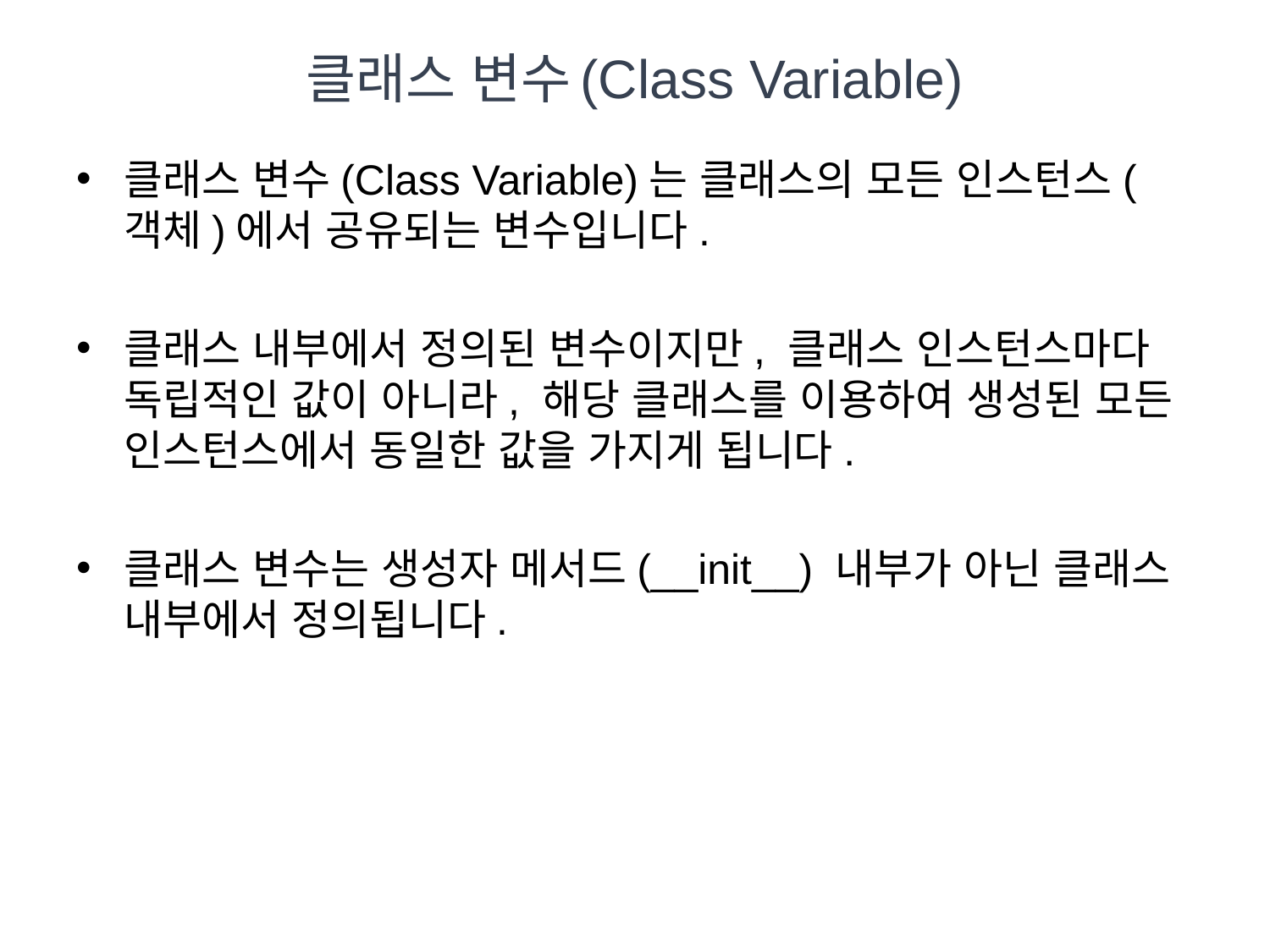

# 클래스 변수(Class Variable)
클래스 변수(Class Variable)는 클래스의 모든 인스턴스(객체)에서 공유되는 변수입니다.

클래스 내부에서 정의된 변수이지만, 클래스 인스턴스마다 독립적인 값이 아니라, 해당 클래스를 이용하여 생성된 모든 인스턴스에서 동일한 값을 가지게 됩니다.

클래스 변수는 생성자 메서드(__init__) 내부가 아닌 클래스 내부에서 정의됩니다.